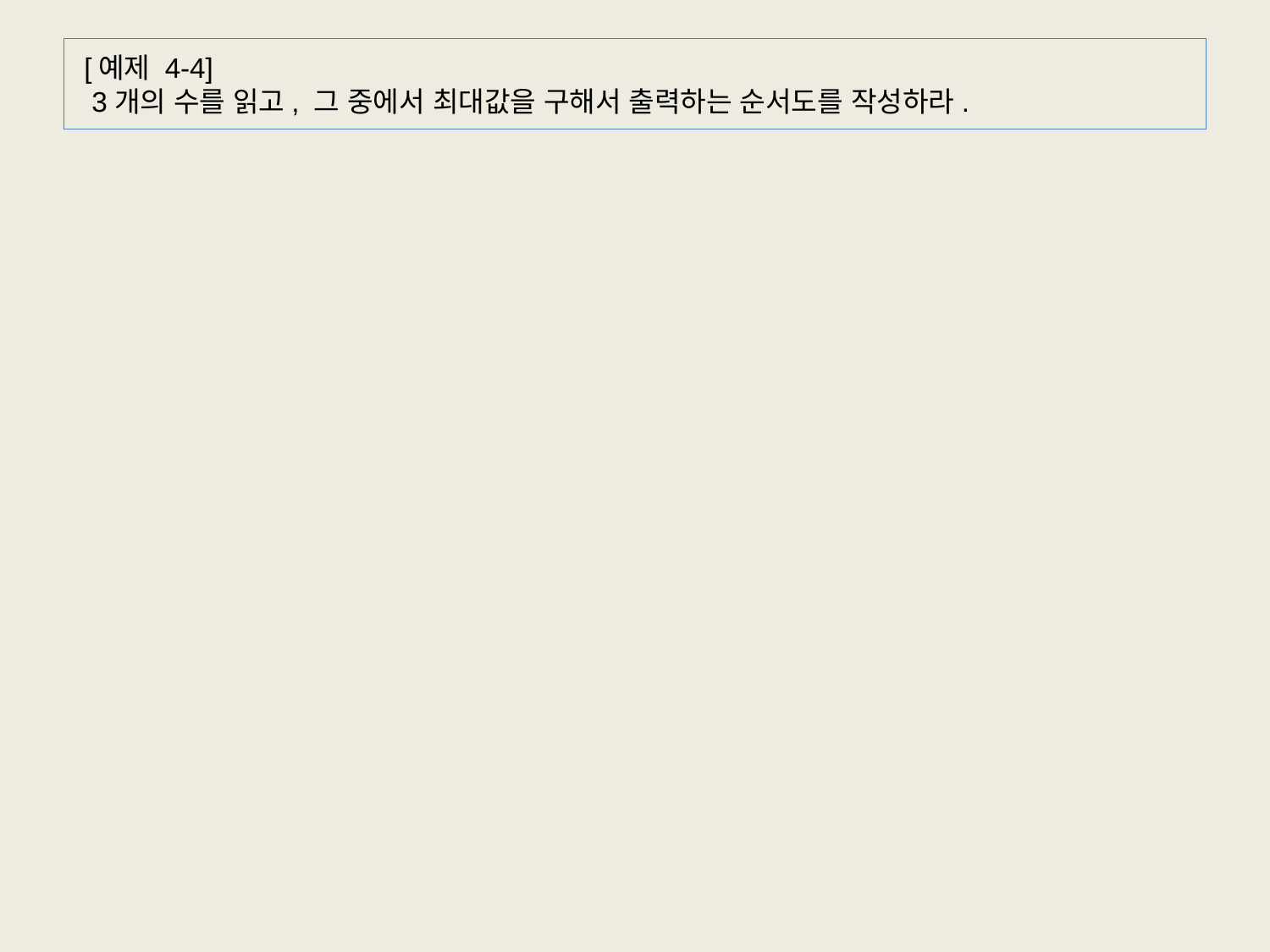

# [예제 4-4]   3개의 수를 읽고, 그 중에서 최대값을 구해서 출력하는 순서도를 작성하라.